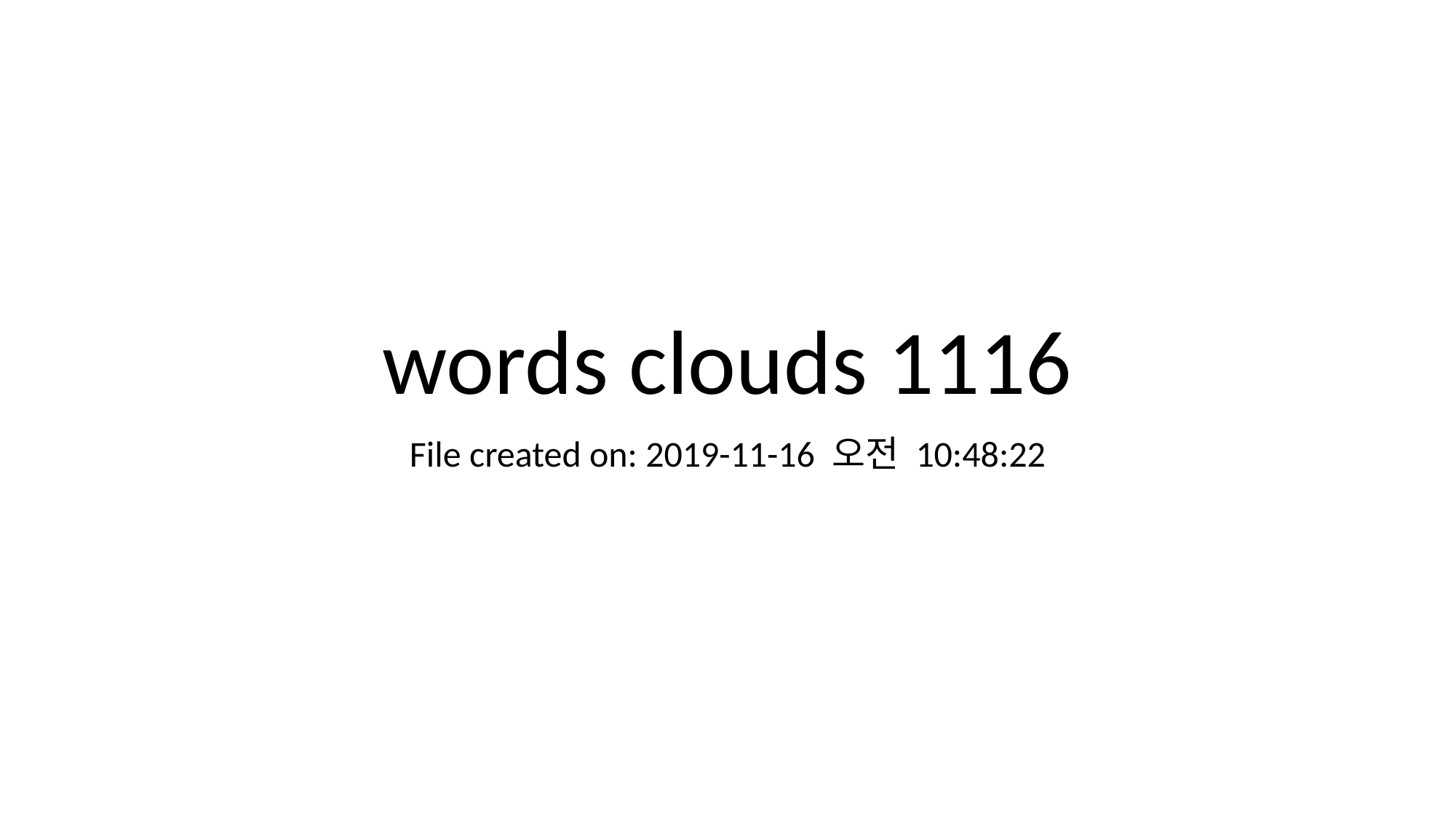

# words clouds 1116
File created on: 2019-11-16 오전 10:48:22